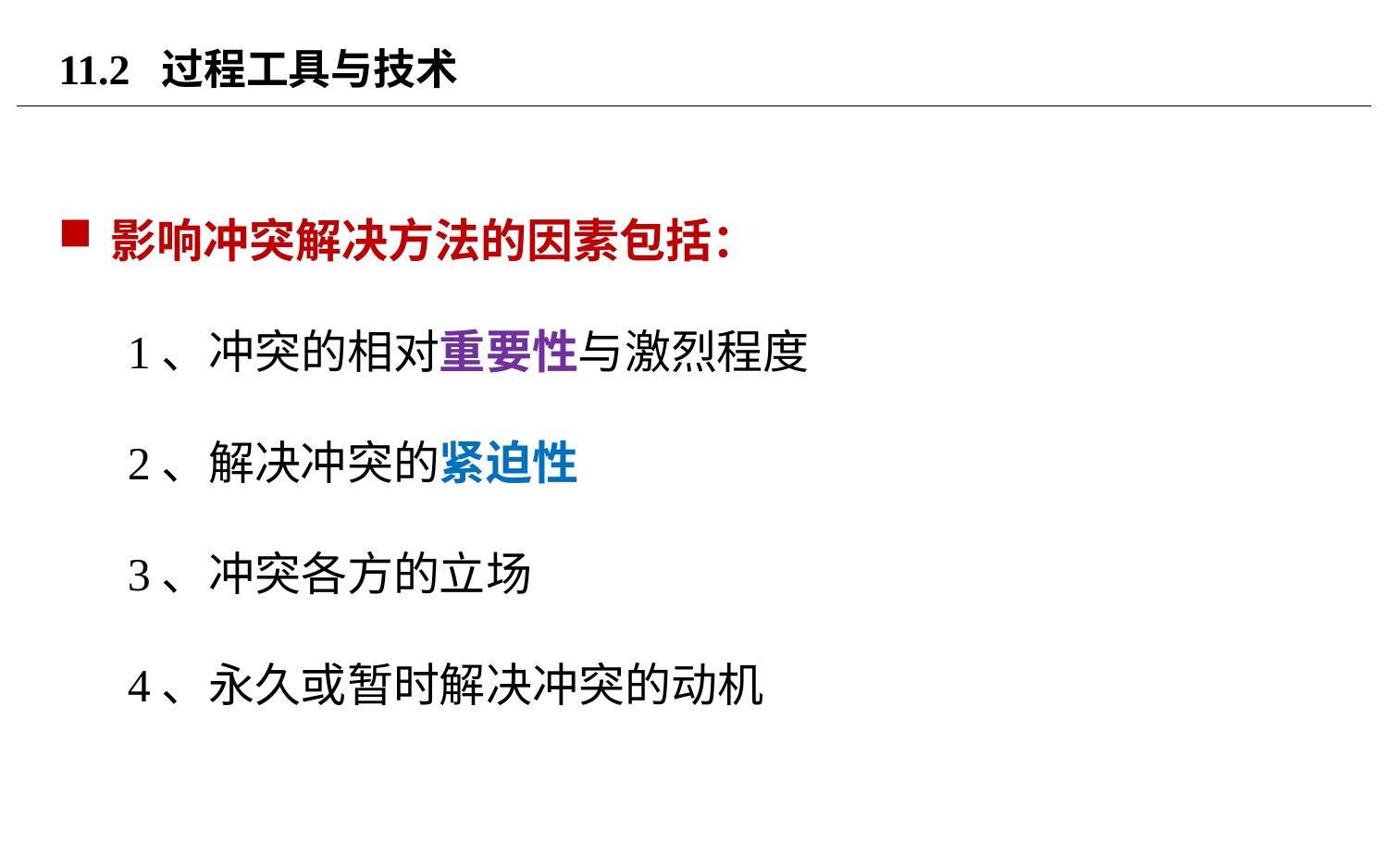

# 11.2  过程工具与技术
影响冲突解决方法的因素包括：
1、冲突的相对重要性与激烈程度
2、解决冲突的紧迫性
3、冲突各方的立场
4、永久或暂时解决冲突的动机